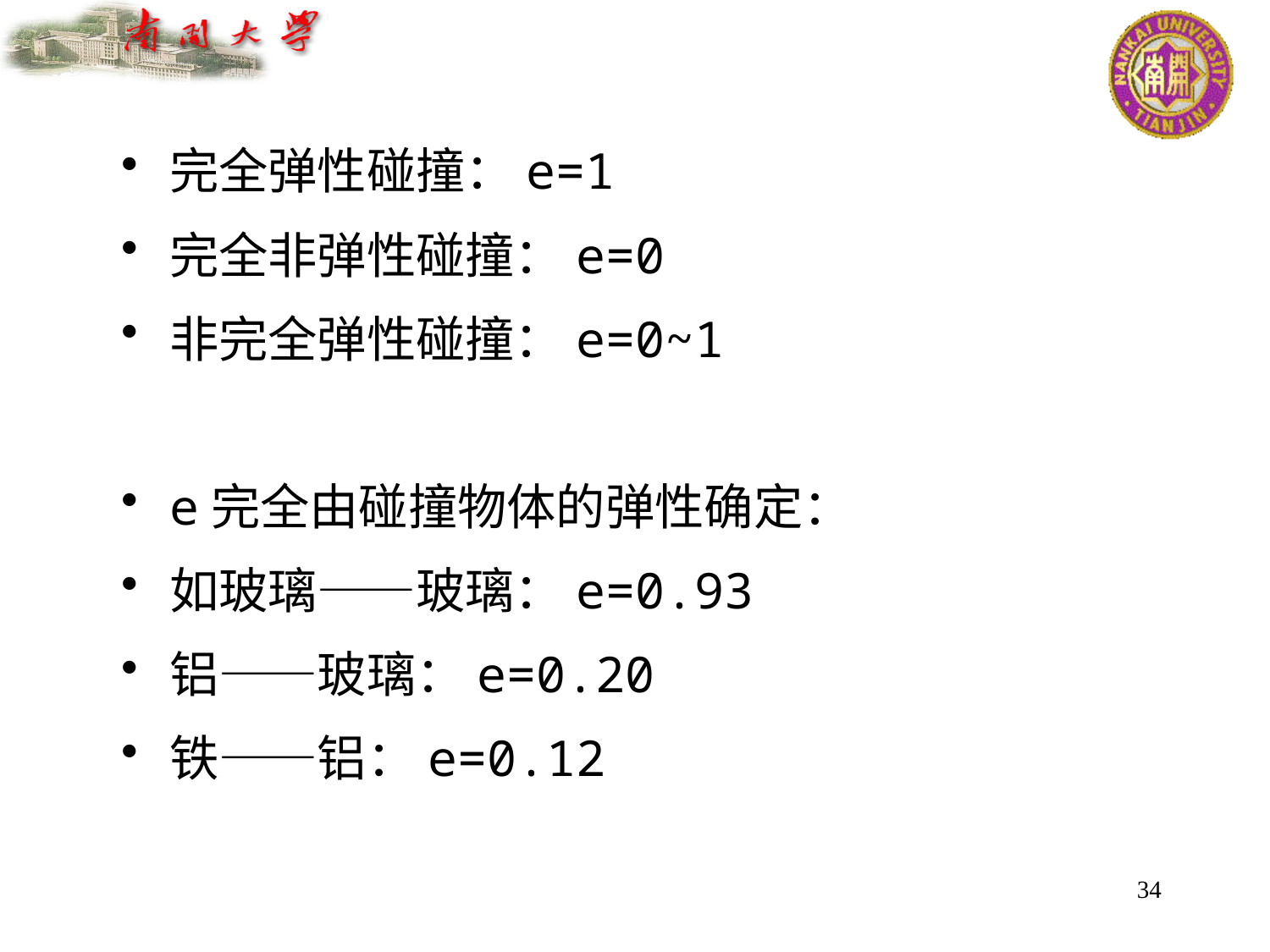

完全弹性碰撞：e=1
完全非弹性碰撞：e=0
非完全弹性碰撞：e=0~1

e完全由碰撞物体的弹性确定：
如玻璃——玻璃：e=0.93
铝——玻璃：e=0.20
铁——铝：e=0.12
34